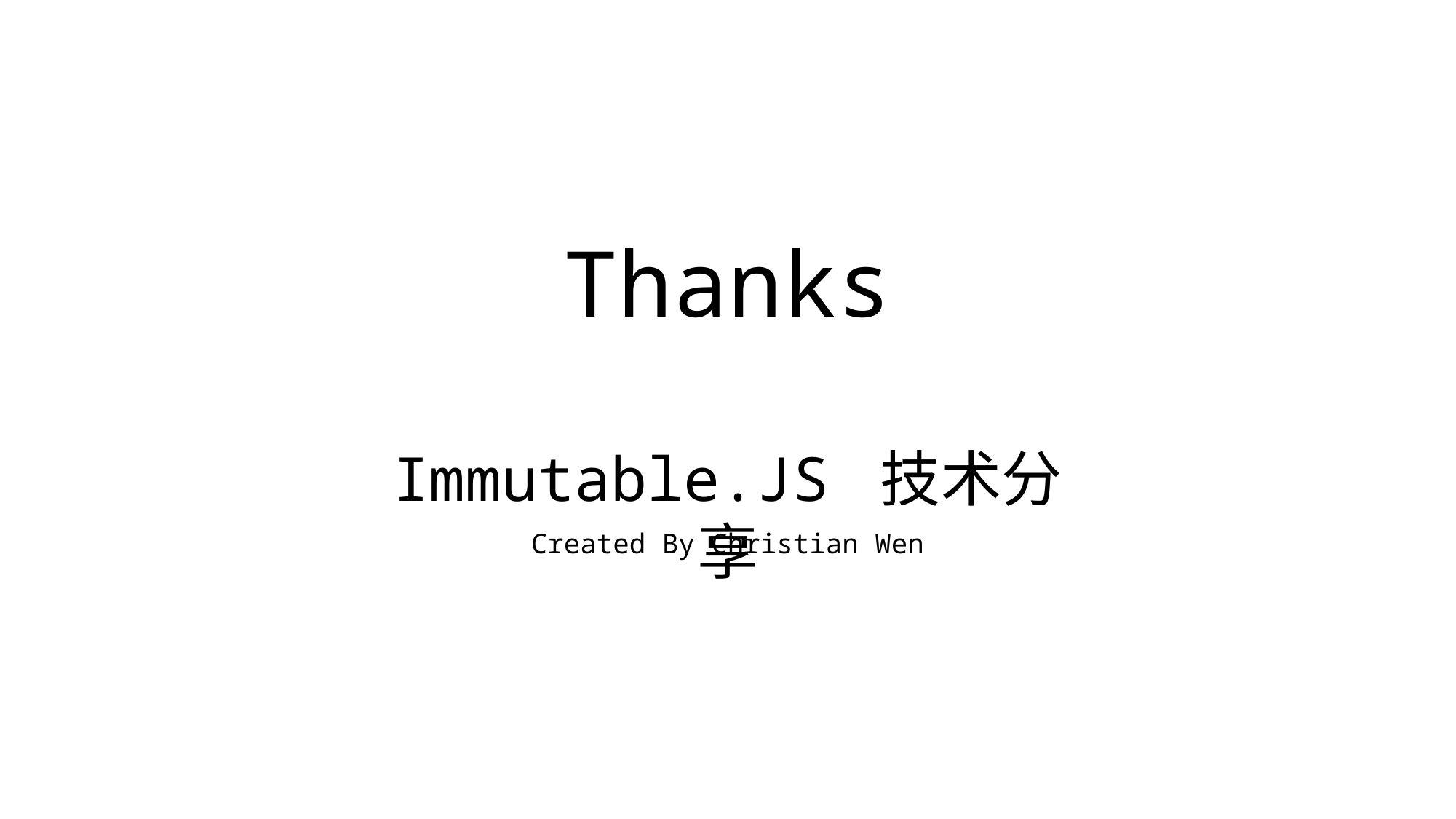

Thanks
Immutable.JS 技术分享
Created By Christian Wen